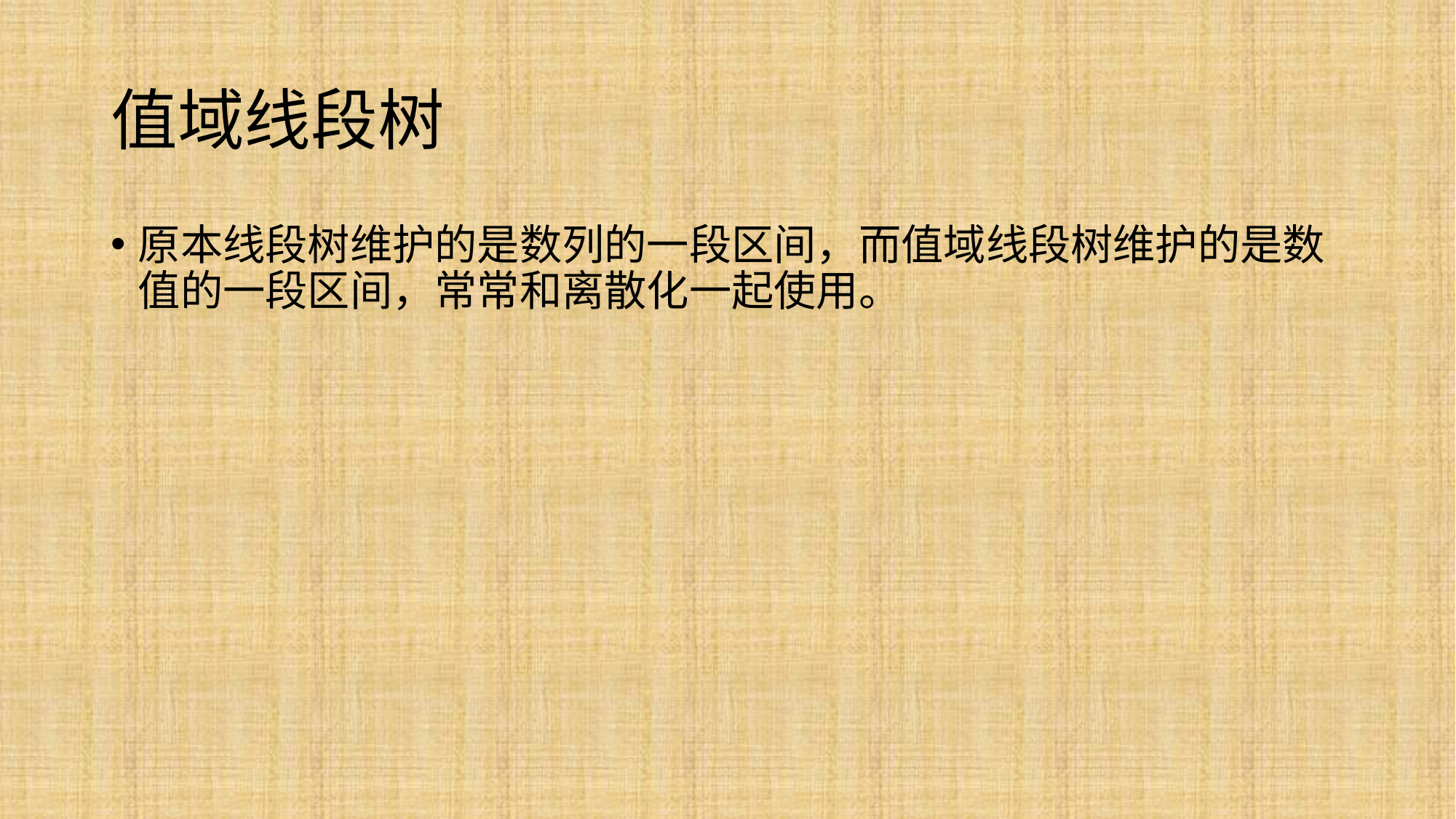

# 值域线段树
原本线段树维护的是数列的一段区间，而值域线段树维护的是数值的一段区间，常常和离散化一起使用。